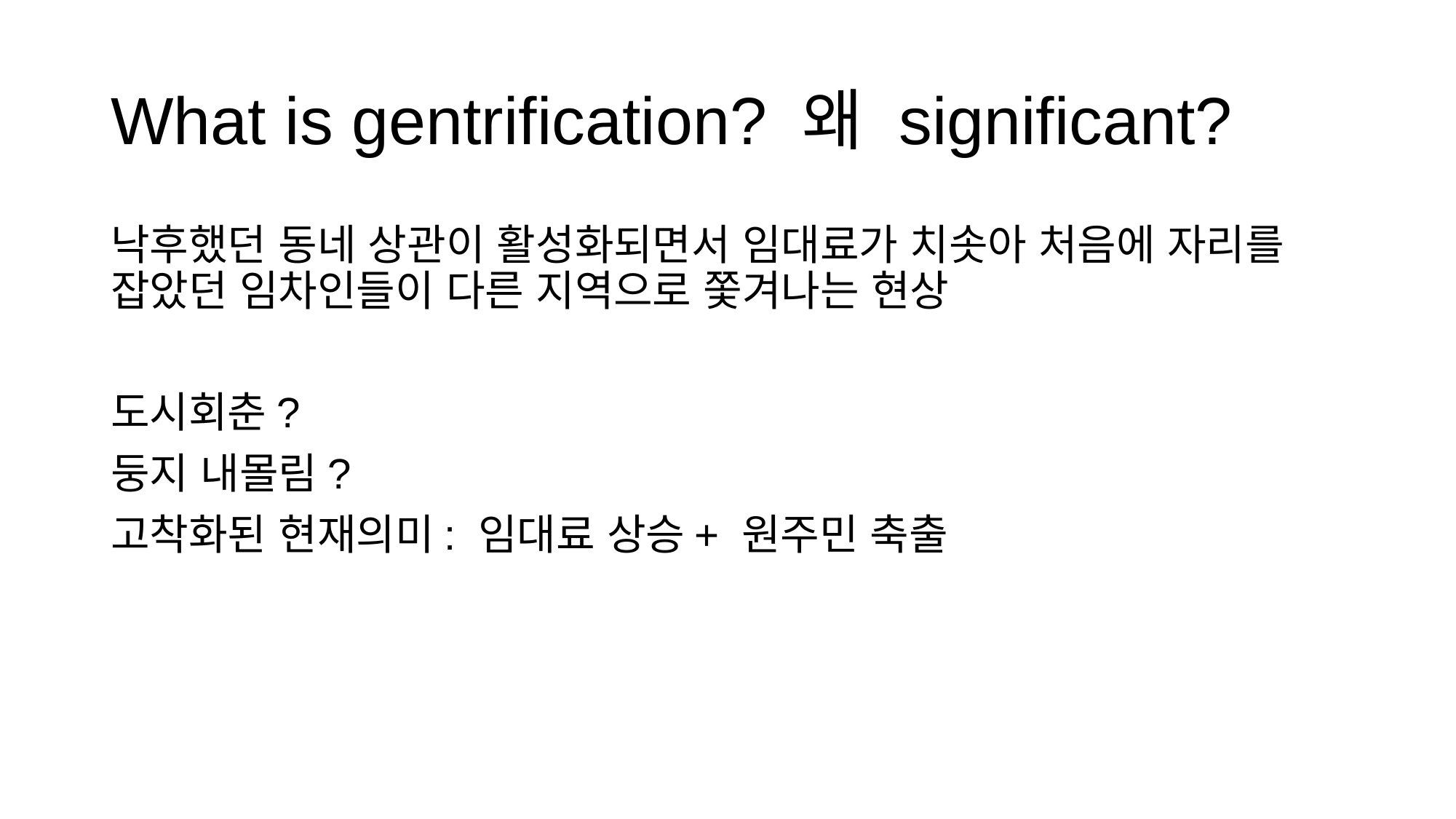

# What is gentrification? 왜 significant?
낙후했던 동네 상관이 활성화되면서 임대료가 치솟아 처음에 자리를 잡았던 임차인들이 다른 지역으로 쫓겨나는 현상

도시회춘?
둥지 내몰림?
고착화된 현재의미: 임대료 상승+ 원주민 축출